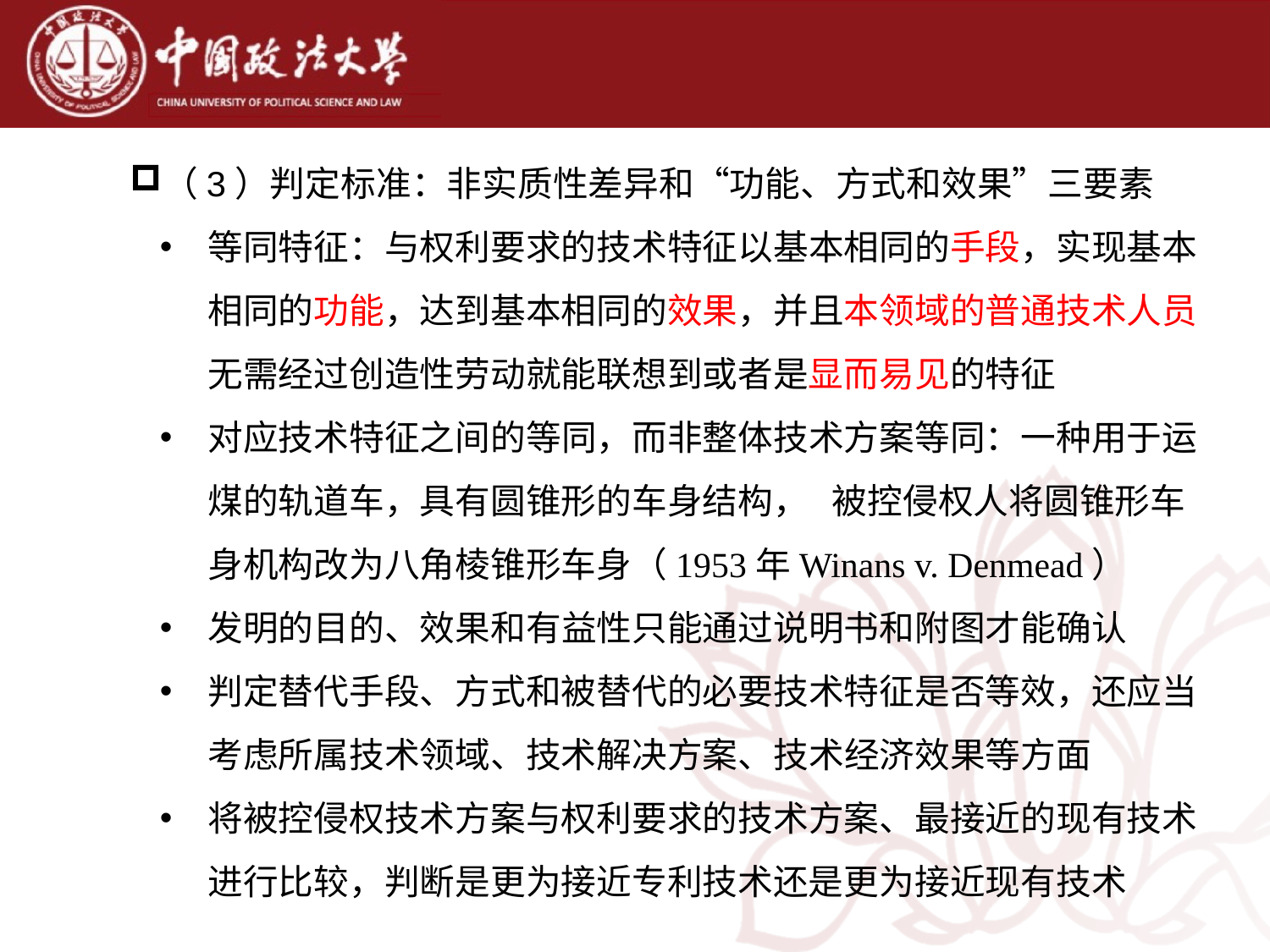

（3）判定标准：非实质性差异和“功能、方式和效果”三要素
等同特征：与权利要求的技术特征以基本相同的手段，实现基本相同的功能，达到基本相同的效果，并且本领域的普通技术人员无需经过创造性劳动就能联想到或者是显而易见的特征
对应技术特征之间的等同，而非整体技术方案等同：一种用于运煤的轨道车，具有圆锥形的车身结构，   被控侵权人将圆锥形车身机构改为八角棱锥形车身（1953年Winans v. Denmead）
发明的目的、效果和有益性只能通过说明书和附图才能确认
判定替代手段、方式和被替代的必要技术特征是否等效，还应当考虑所属技术领域、技术解决方案、技术经济效果等方面
将被控侵权技术方案与权利要求的技术方案、最接近的现有技术进行比较，判断是更为接近专利技术还是更为接近现有技术